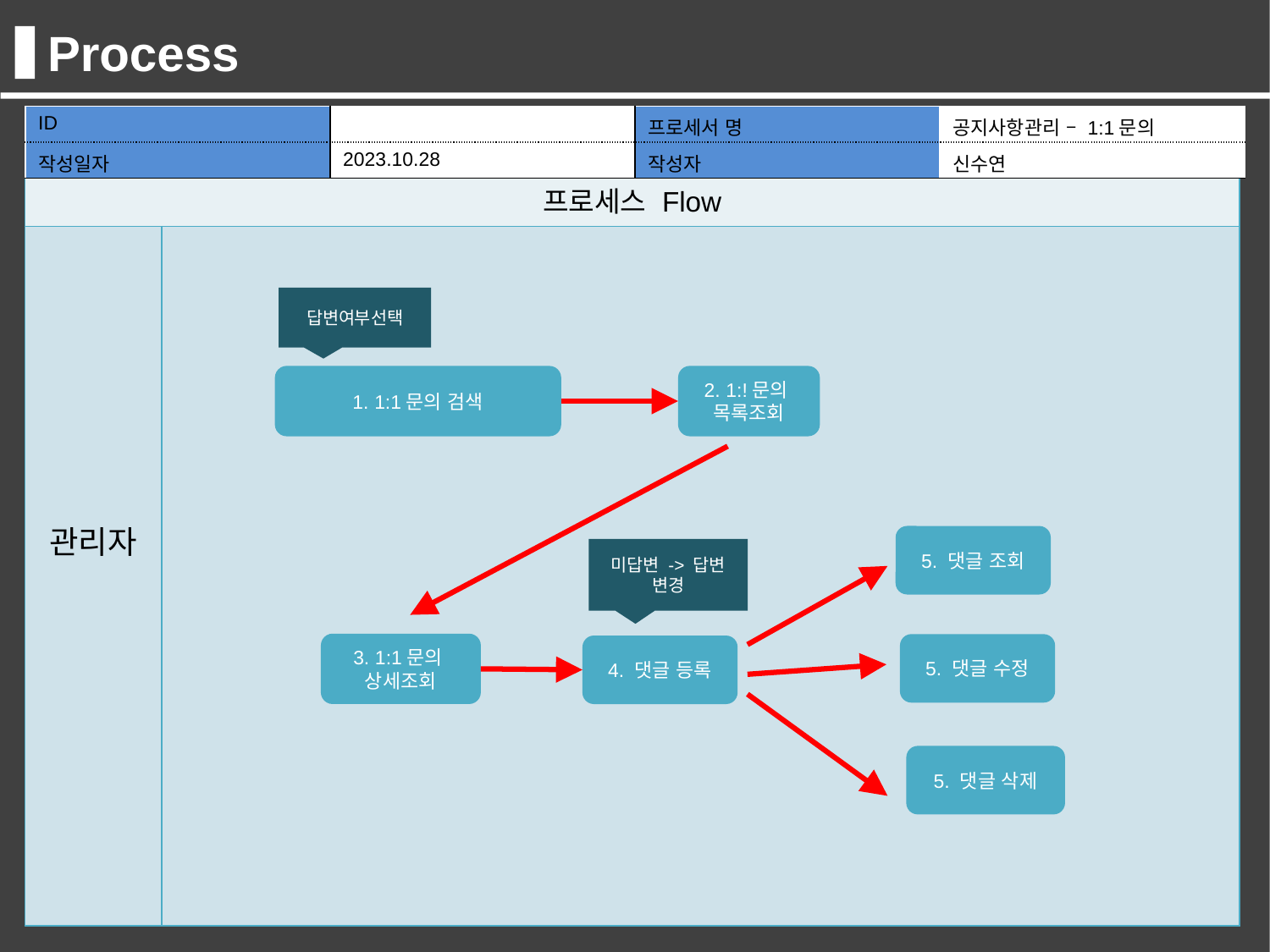

Process

| ID |  | 프로세서 명 | 공지사항관리 – 1:1문의 |
| --- | --- | --- | --- |
| 작성일자 | 2023.10.28 | 작성자 | 신수연 |
| 프로세스 Flow |  |
| --- | --- |
| 관리자 |  |
답변여부선택
1. 1:1문의 검색
2. 1:!문의
목록조회
5. 댓글 조회
미답변 -> 답변
변경
3. 1:1문의
상세조회
5. 댓글 수정
4. 댓글 등록
5. 댓글 삭제